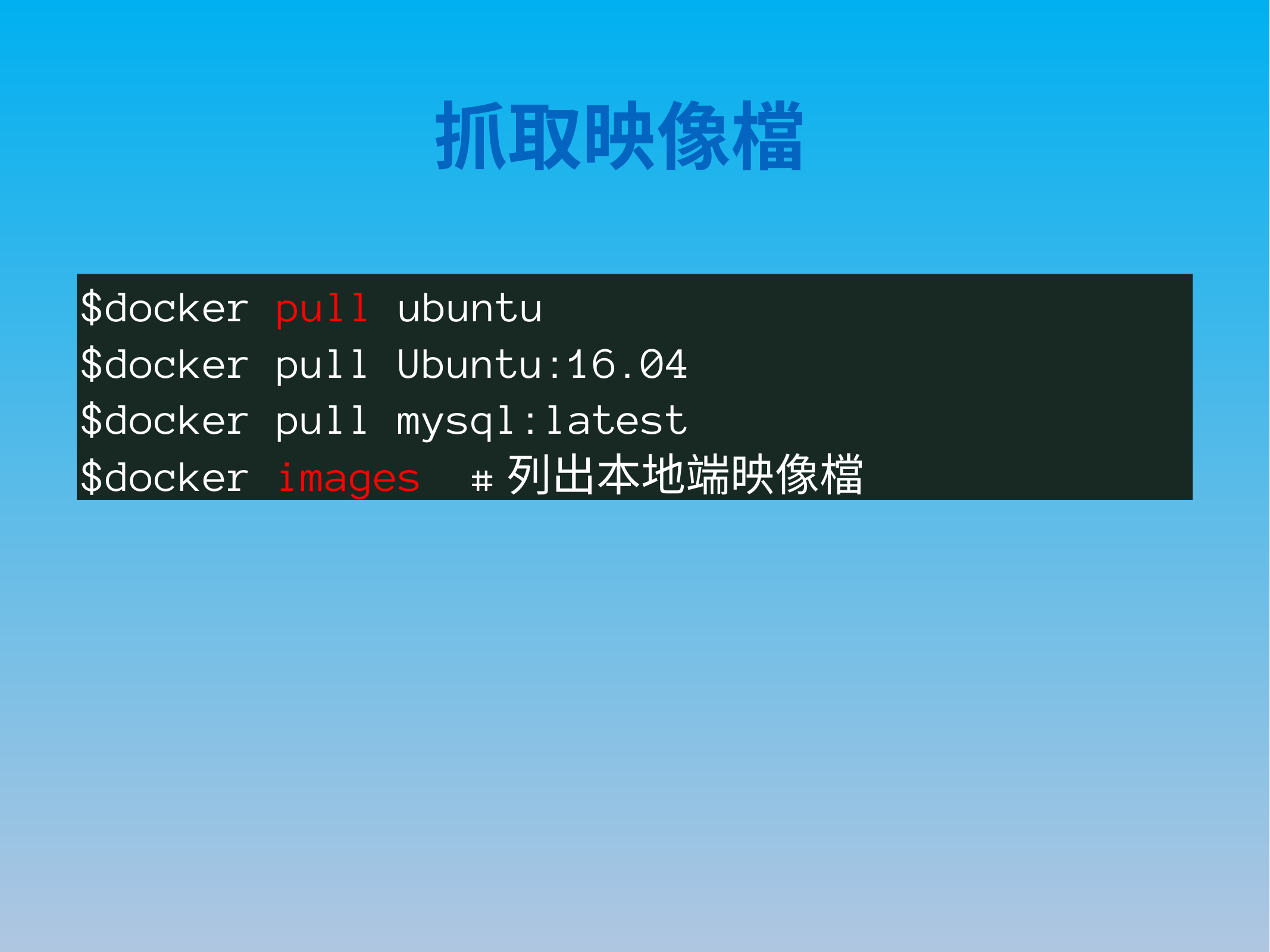

抓取映像檔
$docker pull ubuntu
$docker pull Ubuntu:16.04
$docker pull mysql:latest
$docker images  #列出本地端映像檔